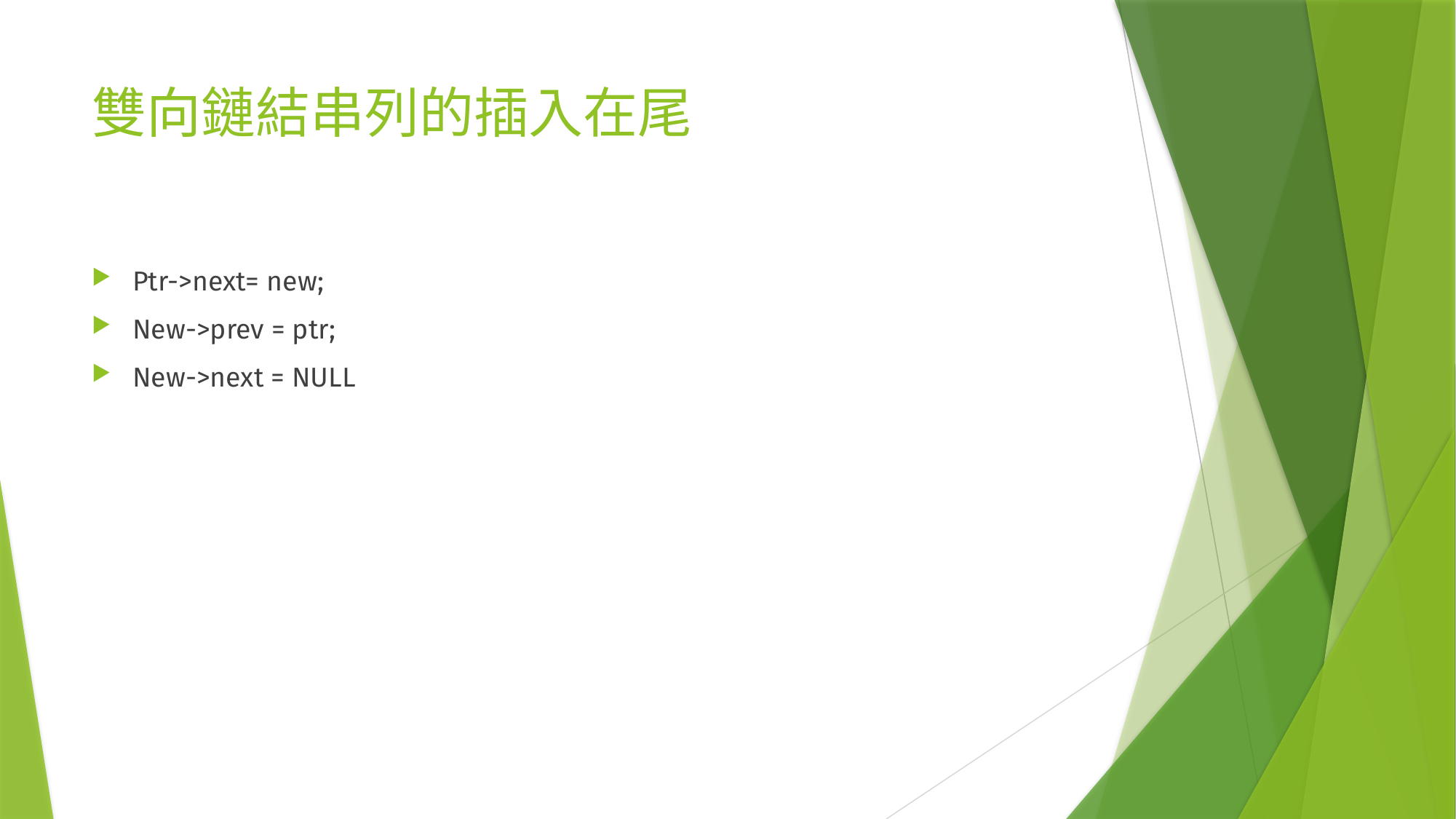

# 雙向鏈結串列的插入在尾
Ptr->next= new;
New->prev = ptr;
New->next = NULL